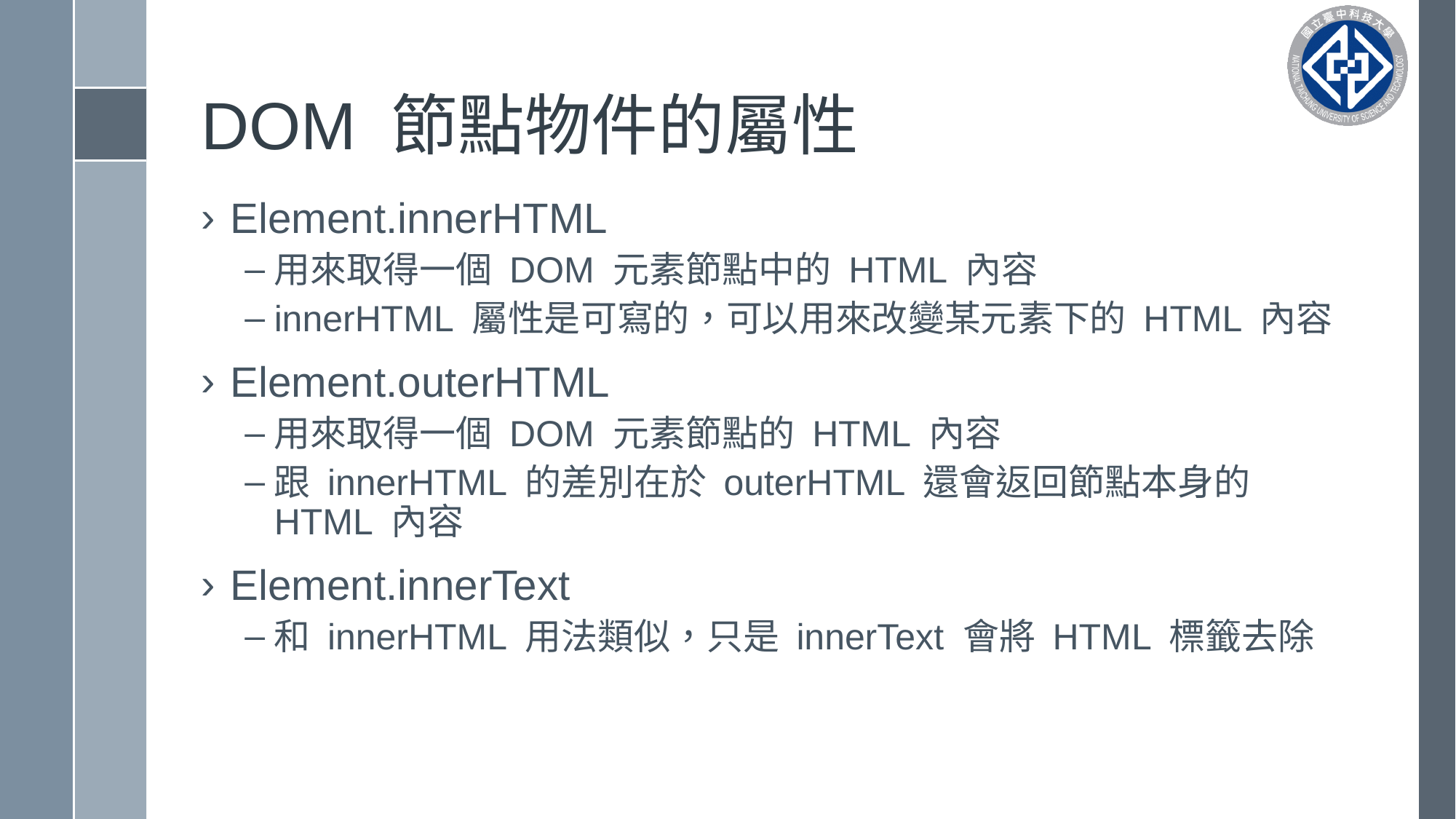

# DOM 節點物件的屬性
Element.innerHTML
用來取得一個 DOM 元素節點中的 HTML 內容
innerHTML 屬性是可寫的，可以用來改變某元素下的 HTML 內容
Element.outerHTML
用來取得一個 DOM 元素節點的 HTML 內容
跟 innerHTML 的差別在於 outerHTML 還會返回節點本身的 HTML 內容
Element.innerText
和 innerHTML 用法類似，只是 innerText 會將 HTML 標籤去除